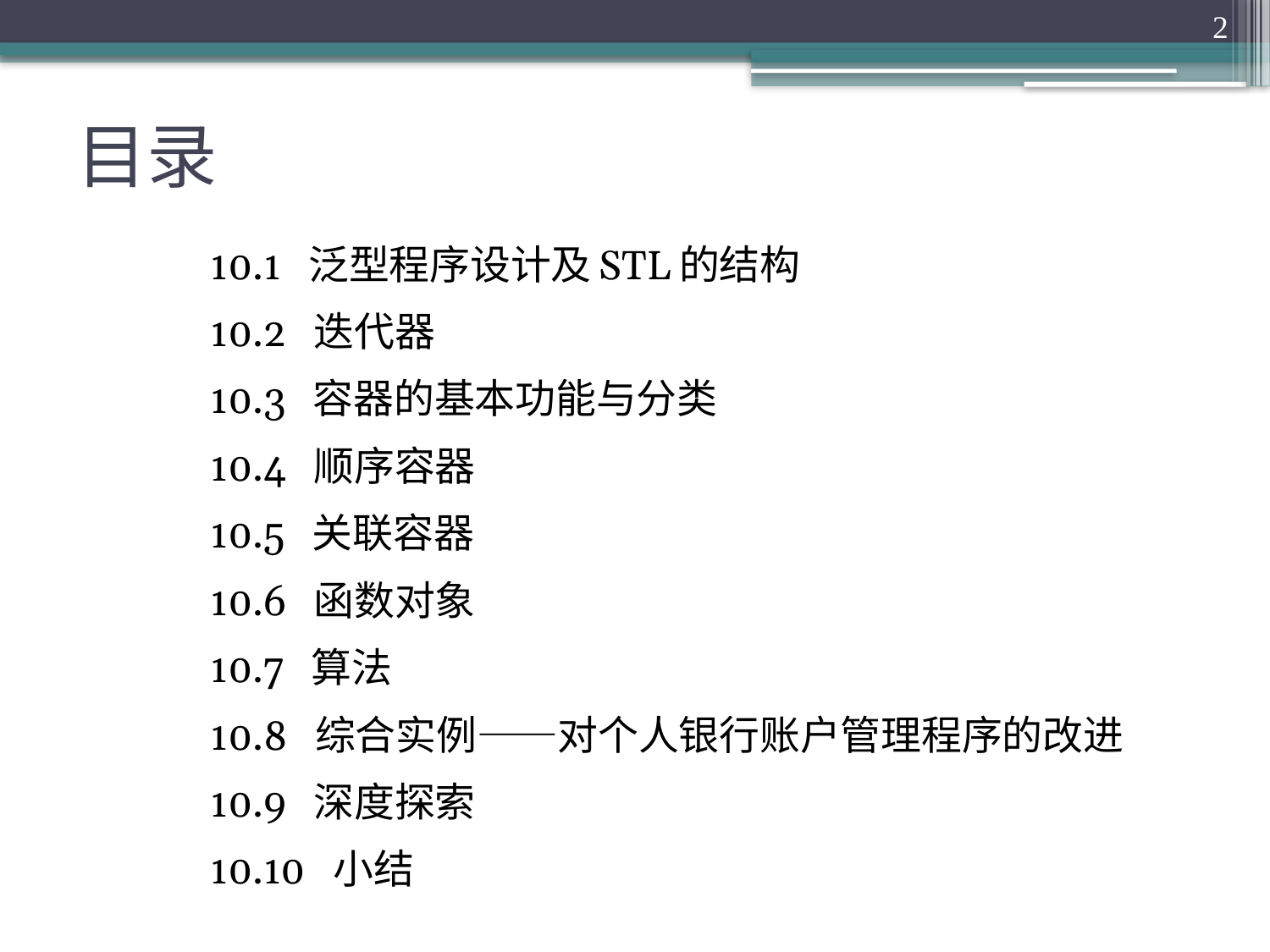

2
# 目录
10.1  泛型程序设计及STL的结构
10.2  迭代器
10.3  容器的基本功能与分类
10.4  顺序容器
10.5  关联容器
10.6  函数对象
10.7  算法
10.8  综合实例——对个人银行账户管理程序的改进
10.9  深度探索
10.10  小结